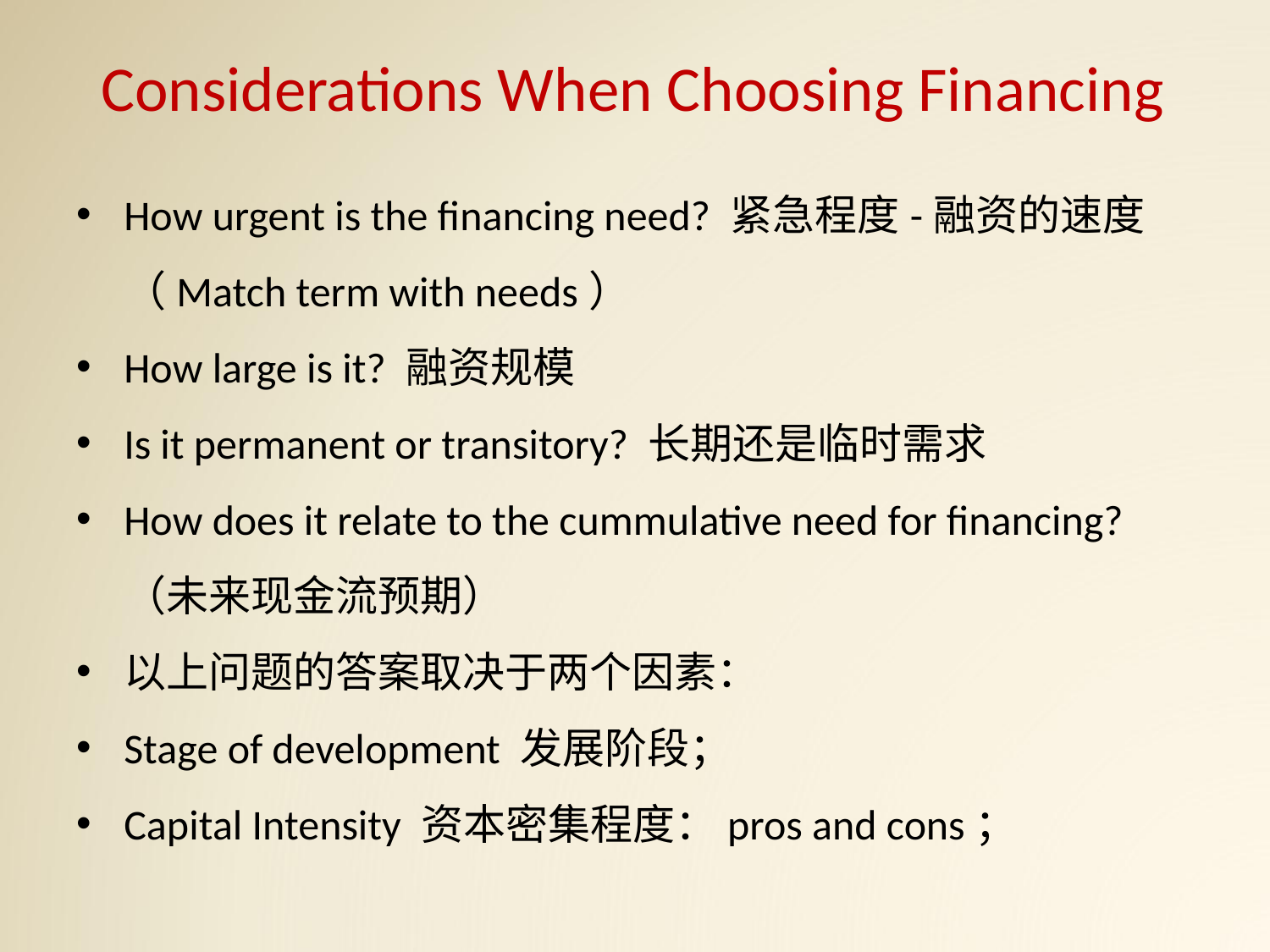

# Considerations When Choosing Financing
How urgent is the financing need? 紧急程度-融资的速度（Match term with needs）
How large is it? 融资规模
Is it permanent or transitory? 长期还是临时需求
How does it relate to the cummulative need for financing?（未来现金流预期）
以上问题的答案取决于两个因素：
Stage of development 发展阶段；
Capital Intensity 资本密集程度：pros and cons；

4